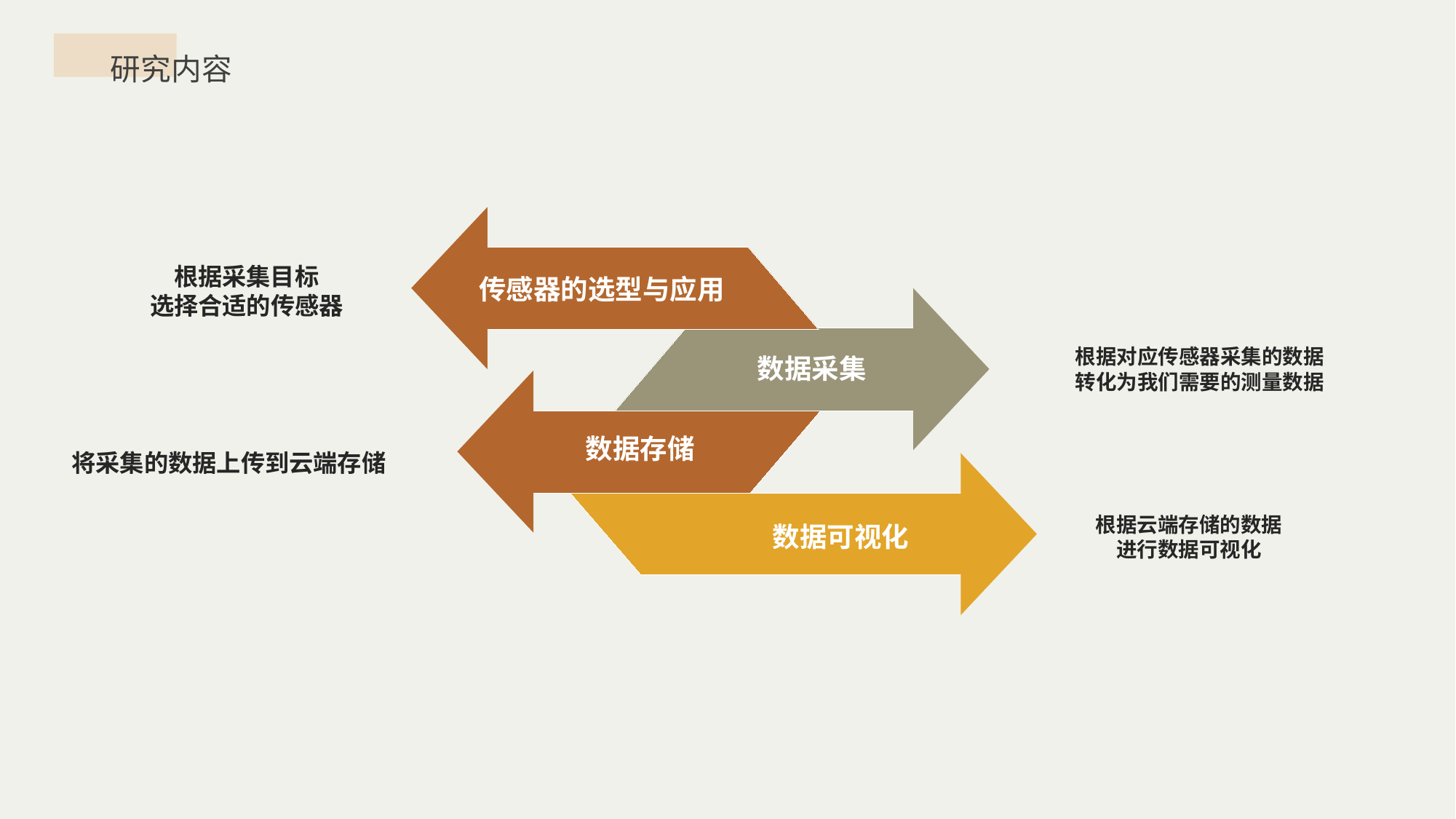

研究内容

根据采集目标
选择合适的传感器
传感器的选型与应用
根据对应传感器采集的数据
转化为我们需要的测量数据
数据采集
数据存储
将采集的数据上传到云端存储
根据云端存储的数据
进行数据可视化
数据可视化